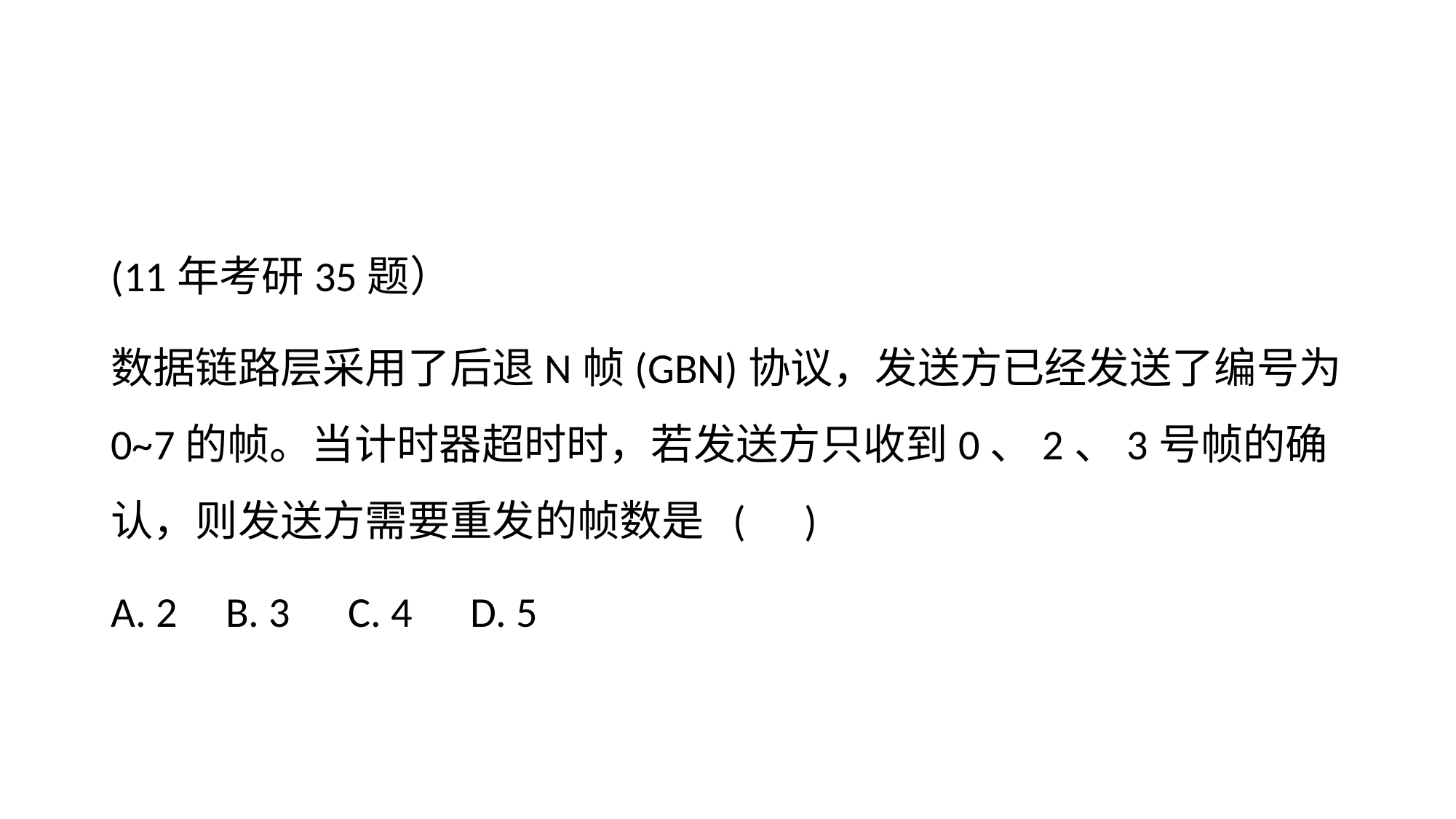

#
(11年考研35题）
数据链路层采用了后退N帧(GBN)协议，发送方已经发送了编号为0~7的帧。当计时器超时时，若发送方只收到0、2、3号帧的确认，则发送方需要重发的帧数是  (      )
A. 2     B. 3      C. 4      D. 5